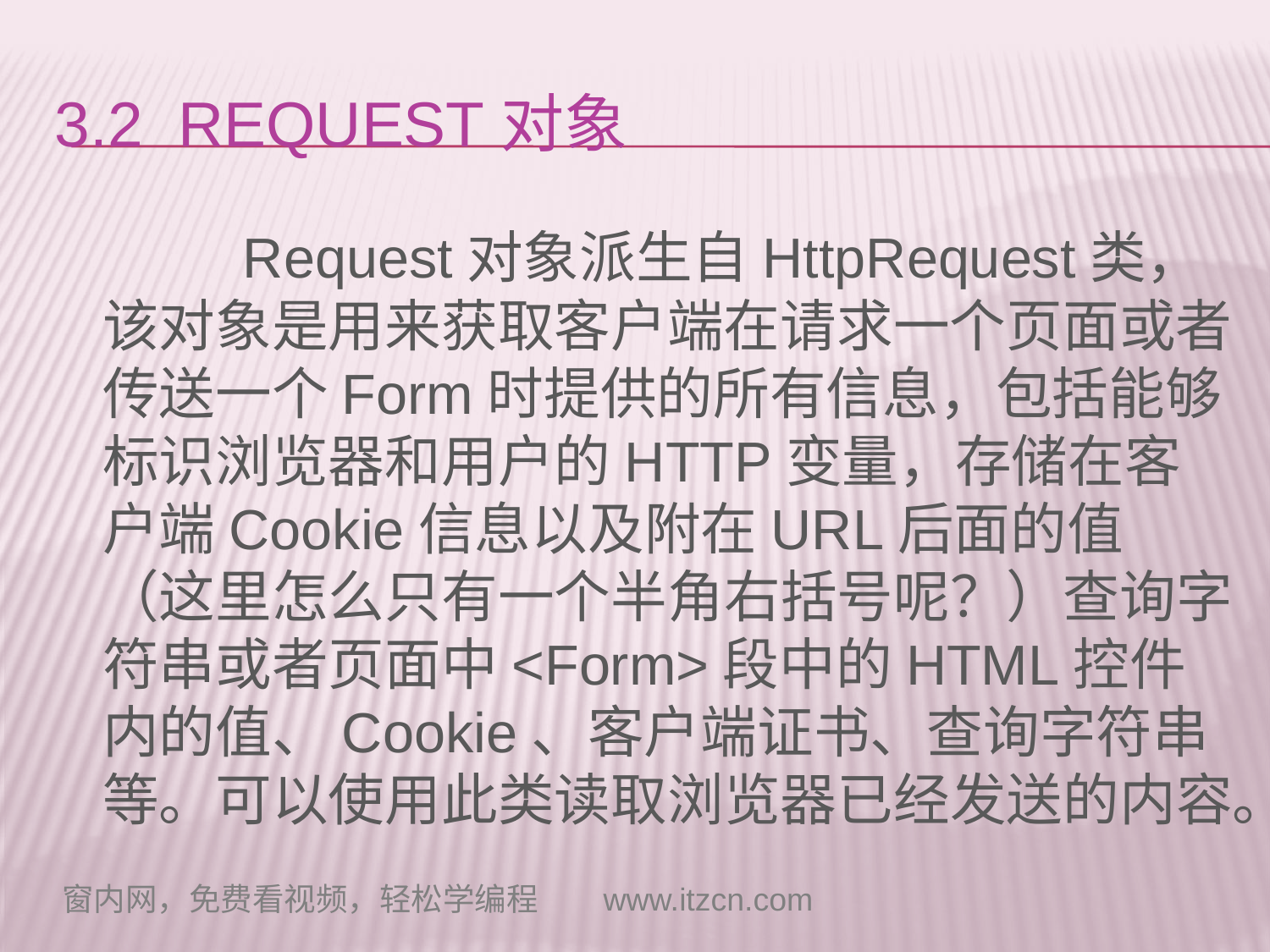

# 3.2  Request对象
            Request对象派生自HttpRequest类，该对象是用来获取客户端在请求一个页面或者传送一个Form时提供的所有信息，包括能够标识浏览器和用户的HTTP变量，存储在客户端Cookie信息以及附在URL后面的值（这里怎么只有一个半角右括号呢？）查询字符串或者页面中<Form>段中的HTML控件内的值、Cookie、客户端证书、查询字符串等。可以使用此类读取浏览器已经发送的内容。